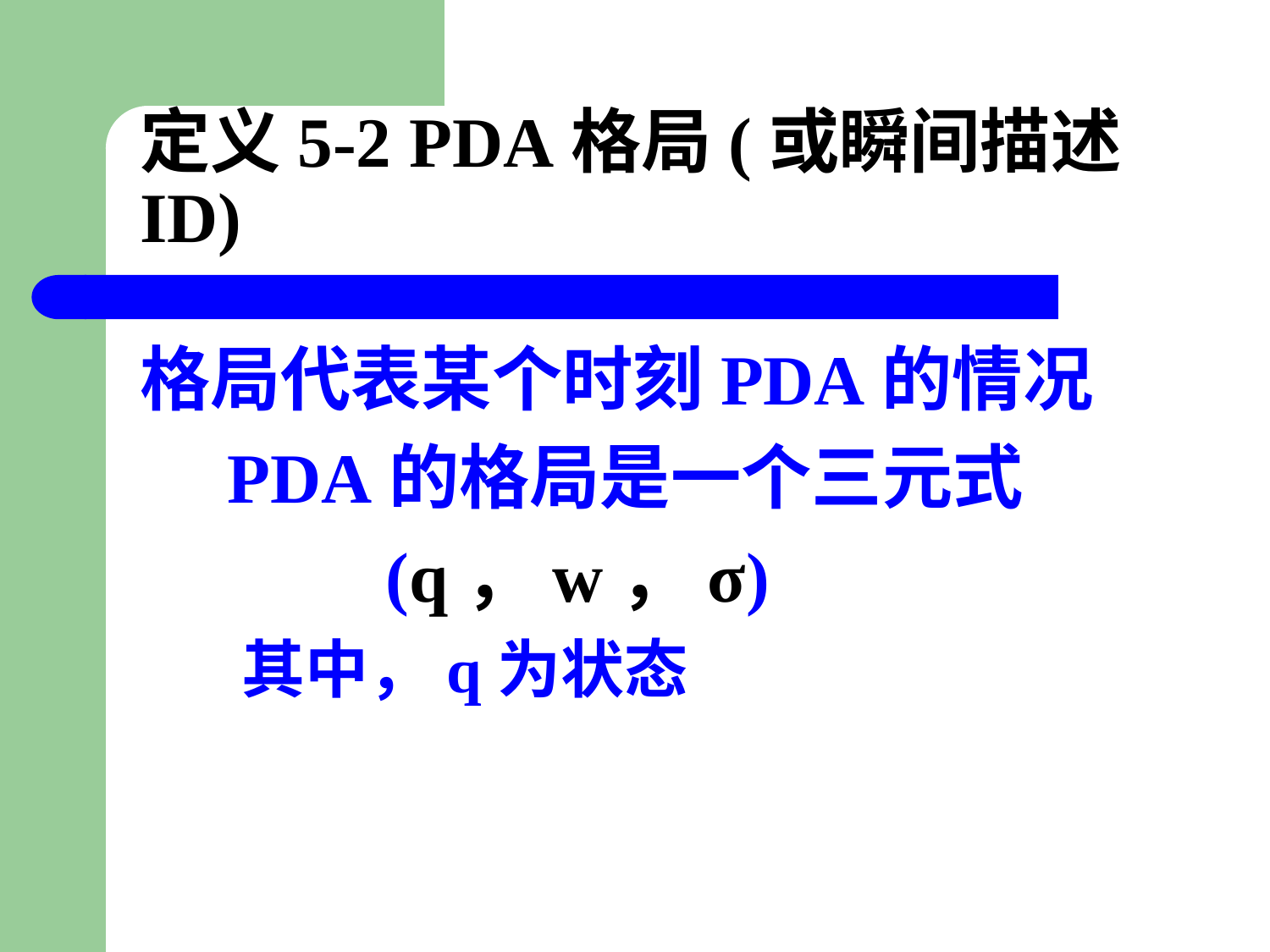

# 定义5-2 PDA格局(或瞬间描述ID)
格局代表某个时刻PDA的情况
     PDA的格局是一个三元式
              (q，w，σ)
      其中，q为状态